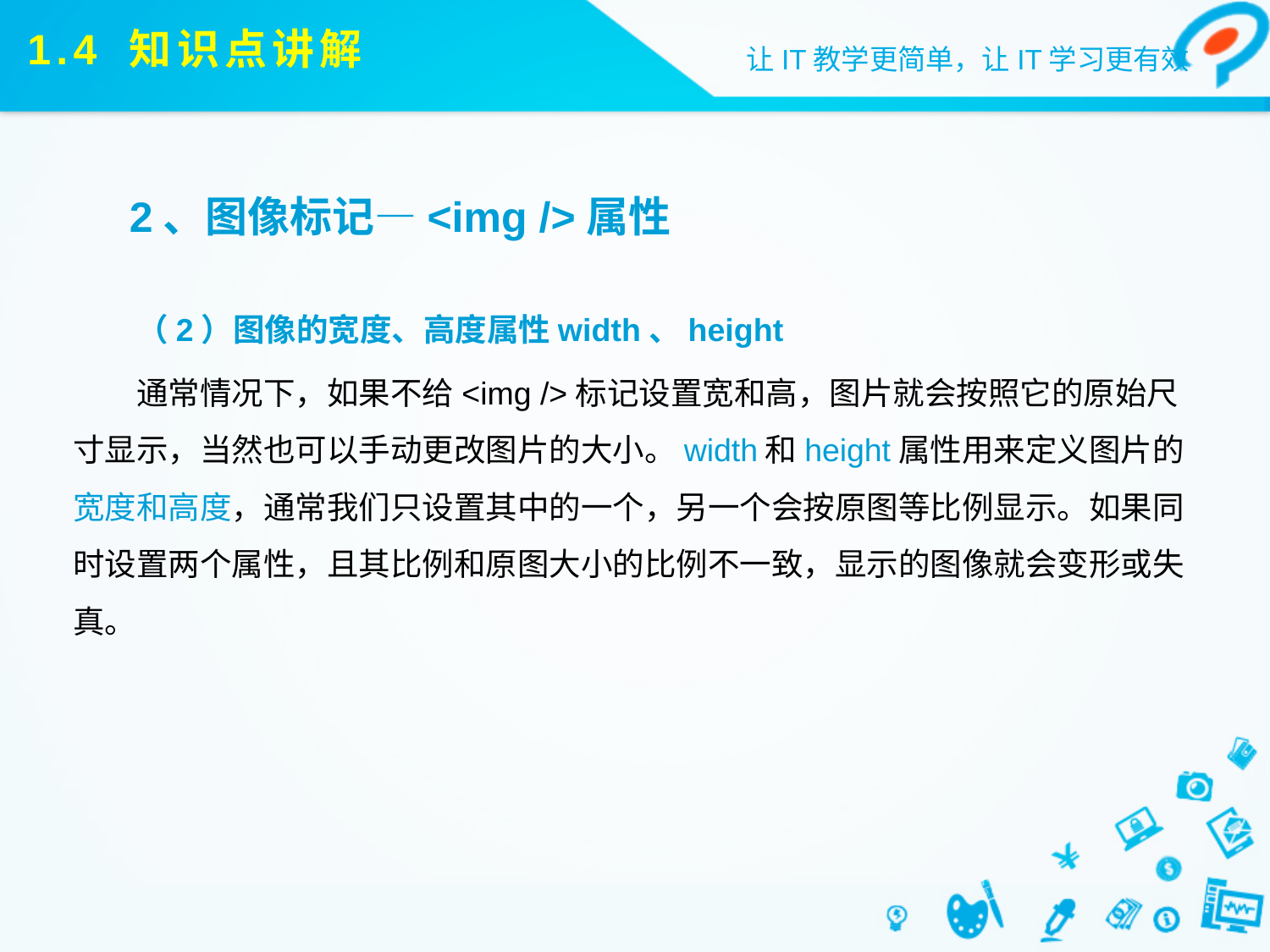

# 1.4 知识点讲解
2、图像标记—<img />属性
（2）图像的宽度、高度属性width、height
通常情况下，如果不给<img />标记设置宽和高，图片就会按照它的原始尺寸显示，当然也可以手动更改图片的大小。width和height属性用来定义图片的宽度和高度，通常我们只设置其中的一个，另一个会按原图等比例显示。如果同时设置两个属性，且其比例和原图大小的比例不一致，显示的图像就会变形或失真。